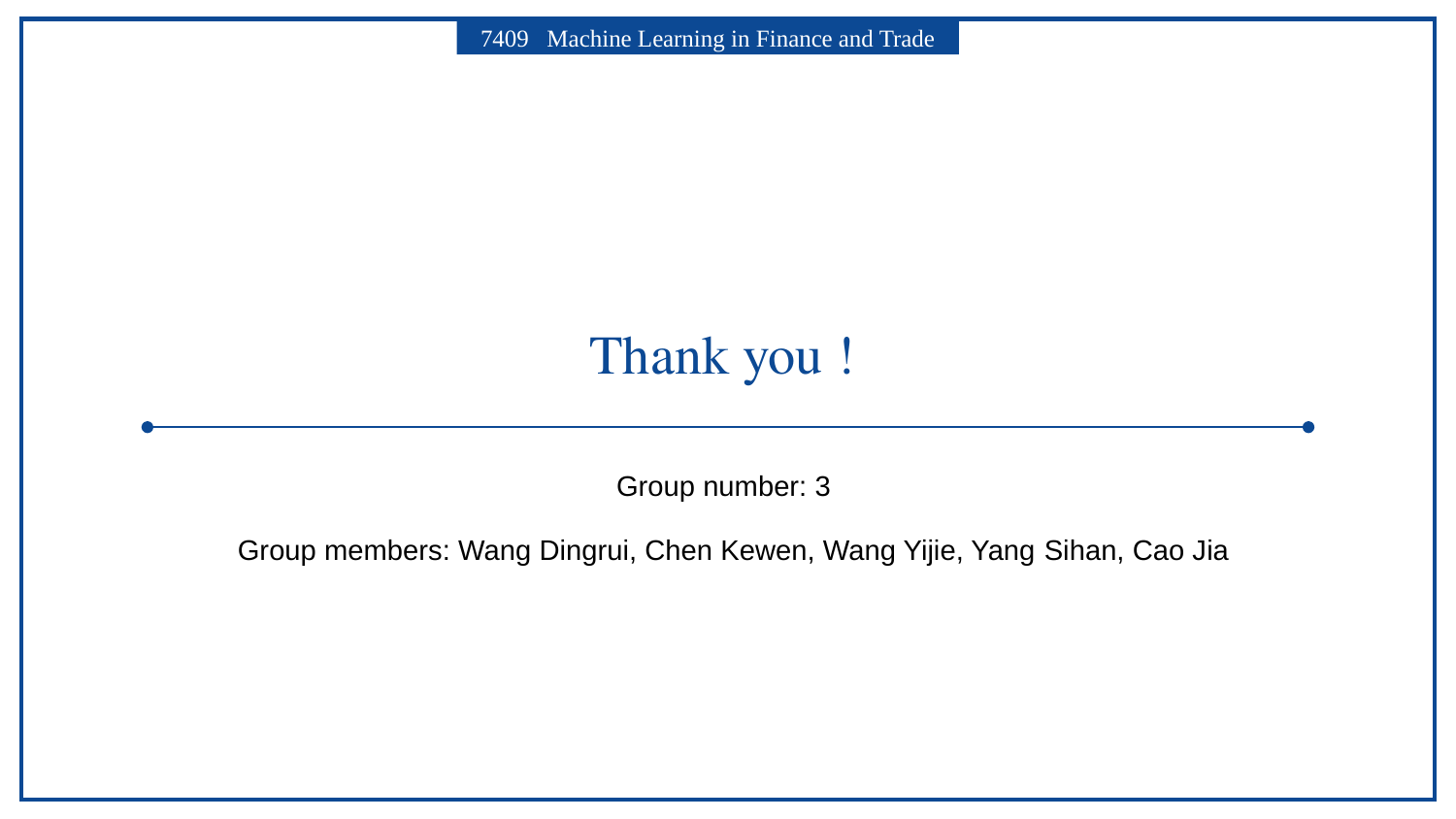

7409   Machine Learning in Finance and Trade
Thank you !
Group number: 3
Group members: Wang Dingrui, Chen Kewen, Wang Yijie, Yang Sihan, Cao Jia
汇报时间：2023/05/31